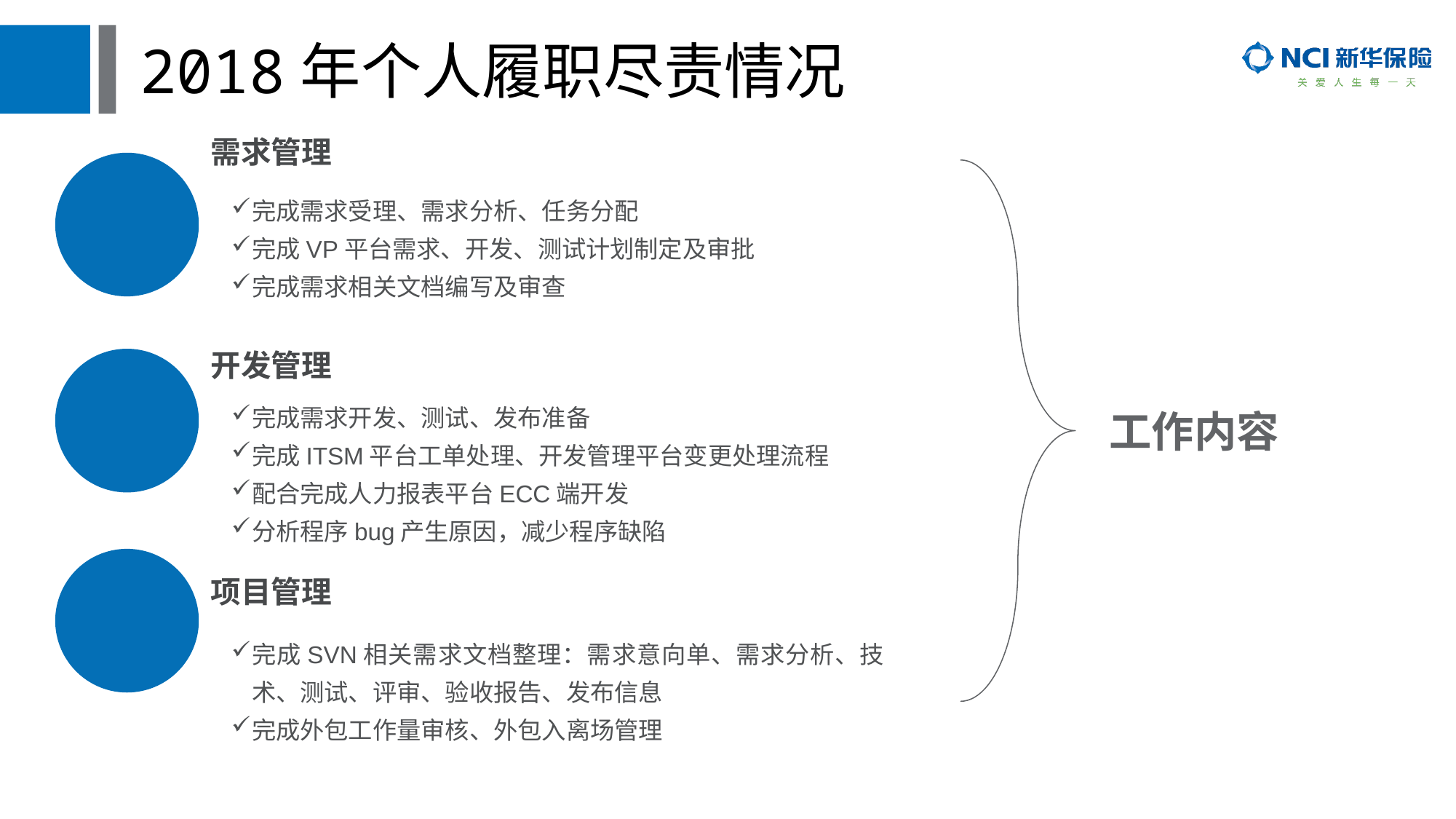

2018年个人履职尽责情况
需求管理

完成需求受理、需求分析、任务分配
完成VP平台需求、开发、测试计划制定及审批
完成需求相关文档编写及审查
开发管理

完成需求开发、测试、发布准备
完成ITSM平台工单处理、开发管理平台变更处理流程
配合完成人力报表平台ECC端开发
分析程序bug产生原因，减少程序缺陷

工作内容

项目管理
完成SVN相关需求文档整理：需求意向单、需求分析、技术、测试、评审、验收报告、发布信息
完成外包工作量审核、外包入离场管理